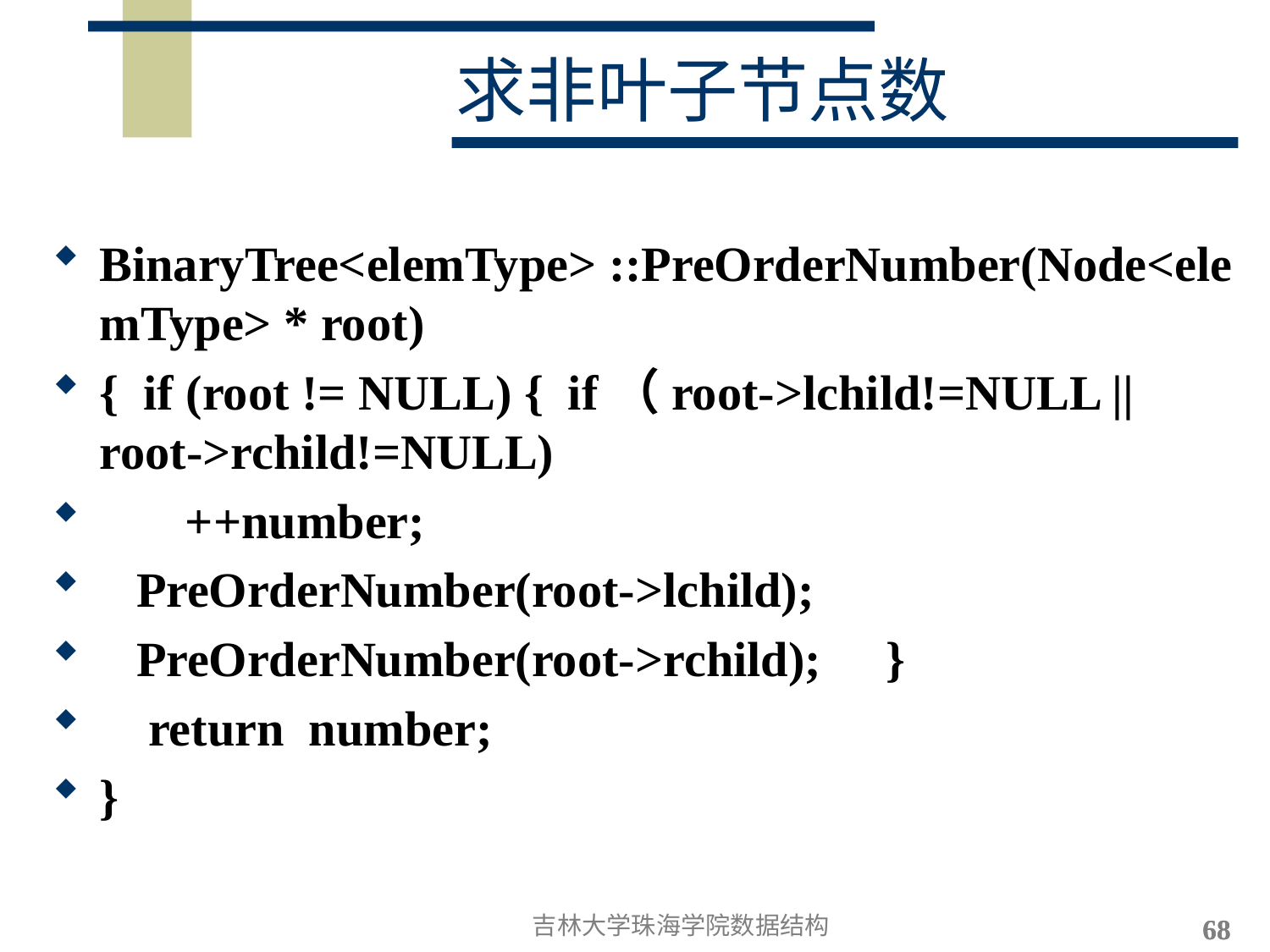

# 求非叶子节点数
BinaryTree<elemType> ::PreOrderNumber(Node<elemType> * root)
{  if (root != NULL) {  if（root->lchild!=NULL || root->rchild!=NULL)
       ++number;
   PreOrderNumber(root->lchild);
   PreOrderNumber(root->rchild);	  }
    return  number;
}
吉林大学珠海学院数据结构